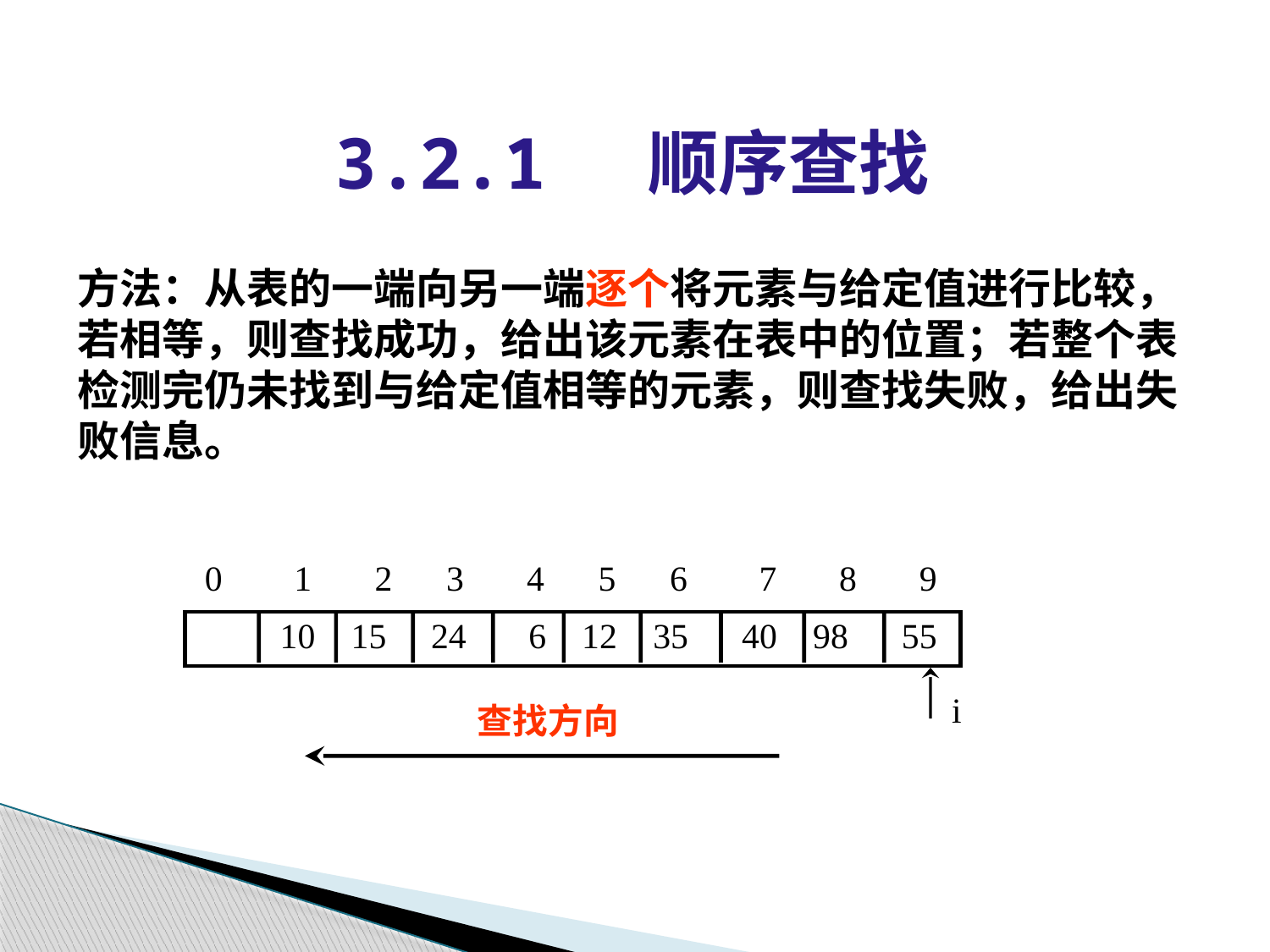

3.2.1  顺序查找
方法：从表的一端向另一端逐个将元素与给定值进行比较，若相等，则查找成功，给出该元素在表中的位置；若整个表检测完仍未找到与给定值相等的元素，则查找失败，给出失败信息。
0        1       2      3       4      5      6        7       8       9
         10    15     24       6    12    35      40    98      55

i
查找方向